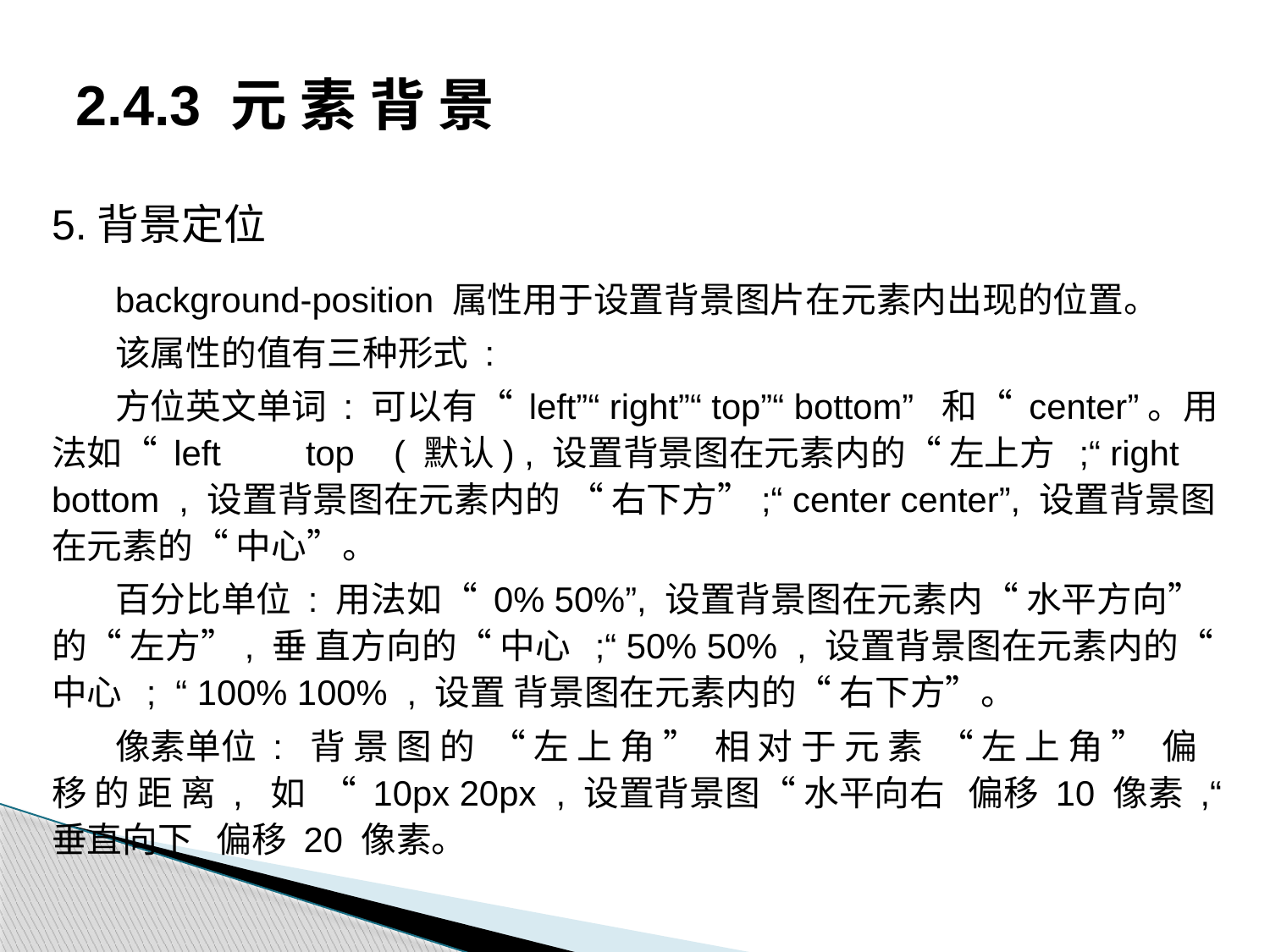

# 2.4.3 元 素 背 景
5.背景定位
background-position 属性用于设置背景图片在元素内出现的位置。
该属性的值有三种形式 :
方位英文单词 : 可以有“ left”“ right”“ top”“ bottom”  和“ center”。用法如“ left 	top    ( 默认) , 设置背景图在元素内的“ 左上方  ;“ right bottom  , 设置背景图在元素内的 “ 右下方”;“ center center”, 设置背景图在元素的“ 中心”。
百分比单位 : 用法如“ 0% 50%”, 设置背景图在元素内“ 水平方向”  的“ 左方”, 垂 直方向的“ 中心  ;“ 50% 50%  , 设置背景图在元素内的“ 中心  ;  “ 100% 100%  , 设置 背景图在元素内的“ 右下方”。
像素单位 :  背 景 图 的  “ 左 上 角 ”  相 对 于 元 素  “ 左 上 角 ”  偏 移 的 距 离 ,  如  “ 10px 20px  , 设置背景图“ 水平向右   偏移 10 像素 ,“ 垂直向下   偏移 20 像素。